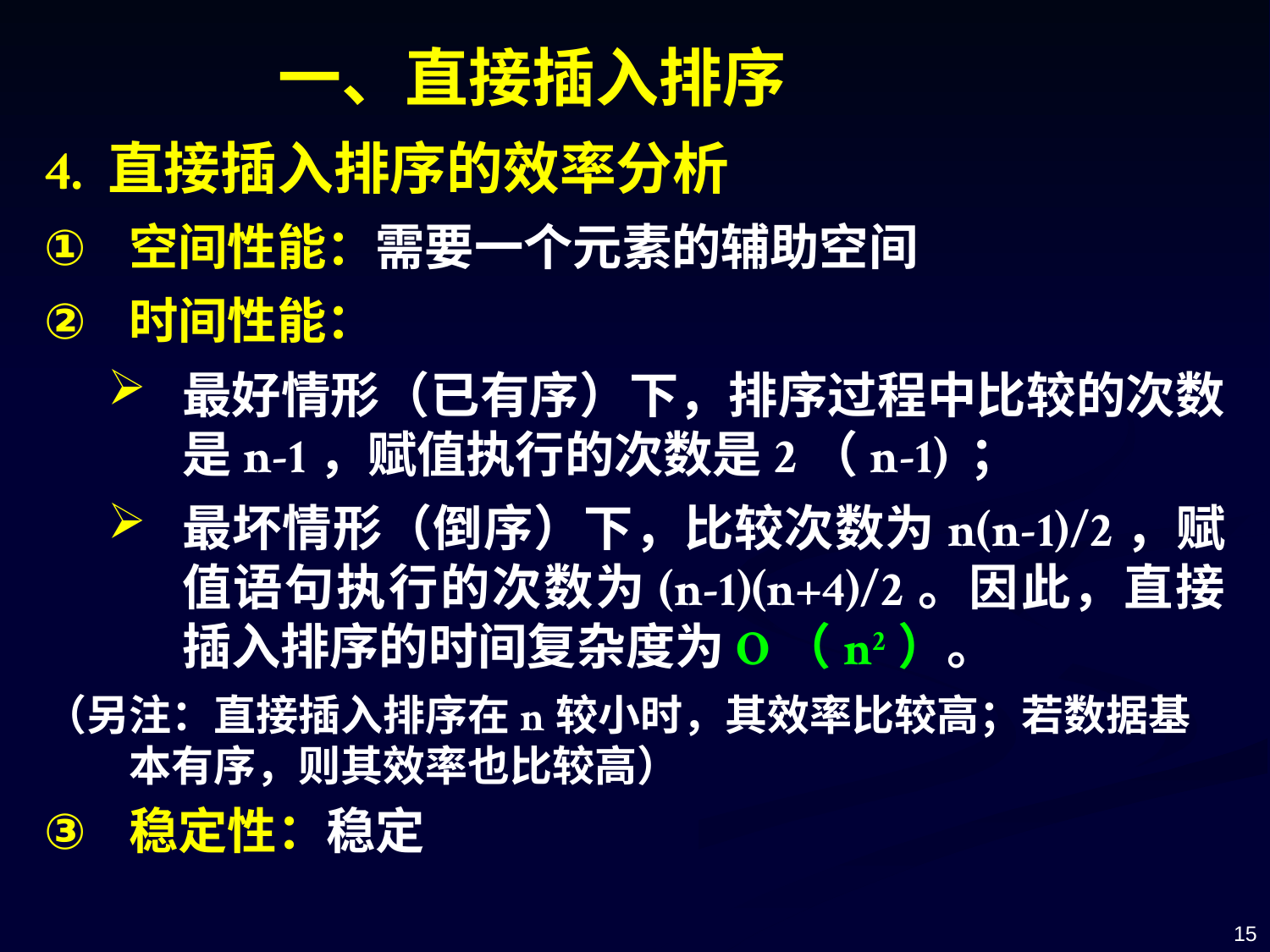

一、直接插入排序
4. 直接插入排序的效率分析
空间性能：需要一个元素的辅助空间
时间性能：
最好情形（已有序）下，排序过程中比较的次数是n-1，赋值执行的次数是2（n-1) ；
最坏情形（倒序）下，比较次数为n(n-1)/2，赋值语句执行的次数为(n-1)(n+4)/2。因此，直接插入排序的时间复杂度为O（n2）。
（另注：直接插入排序在n较小时，其效率比较高；若数据基本有序，则其效率也比较高）
稳定性：稳定
15